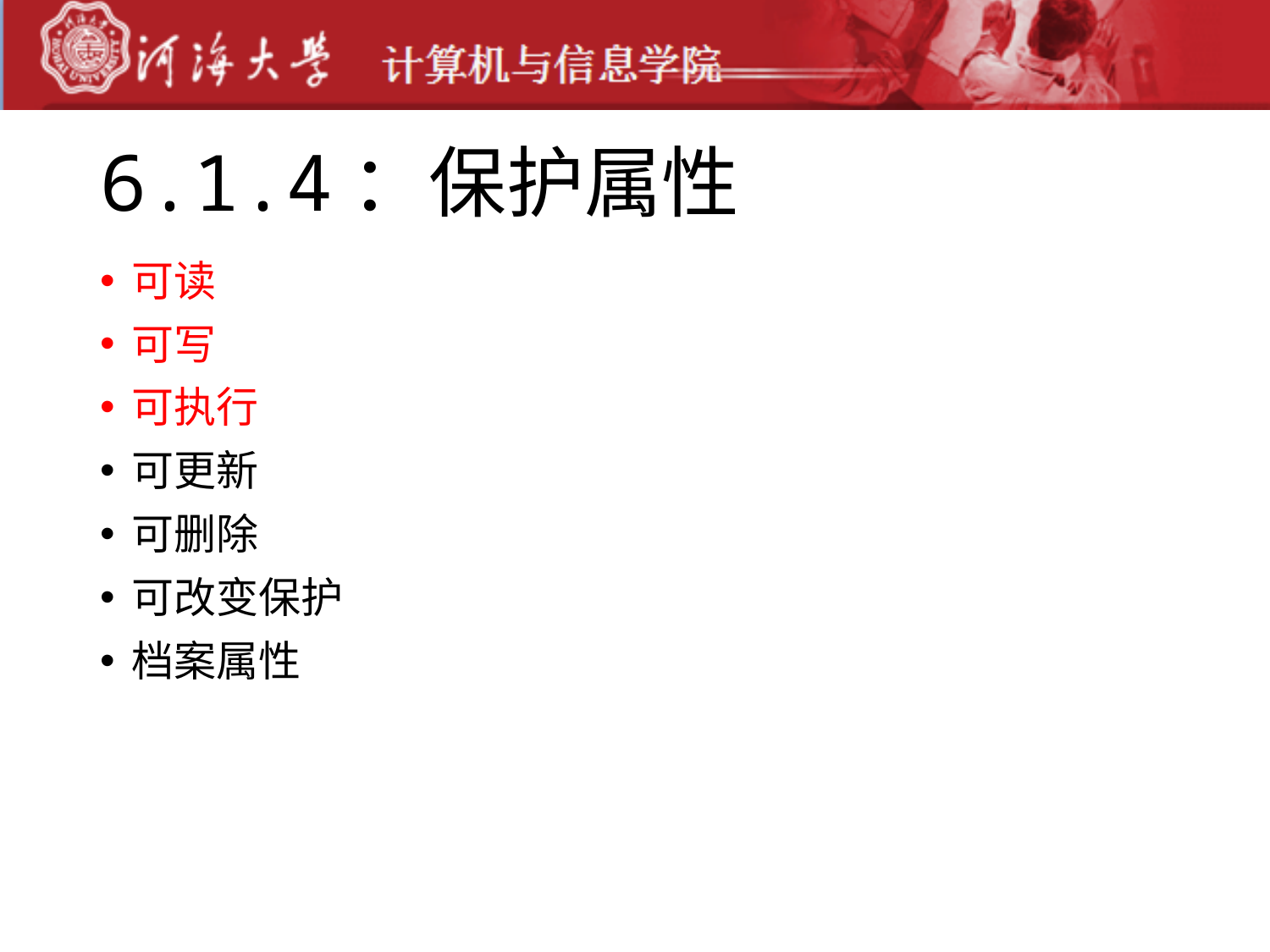

# 6.1.4：保护属性
可读
可写
可执行
可更新
可删除
可改变保护
档案属性